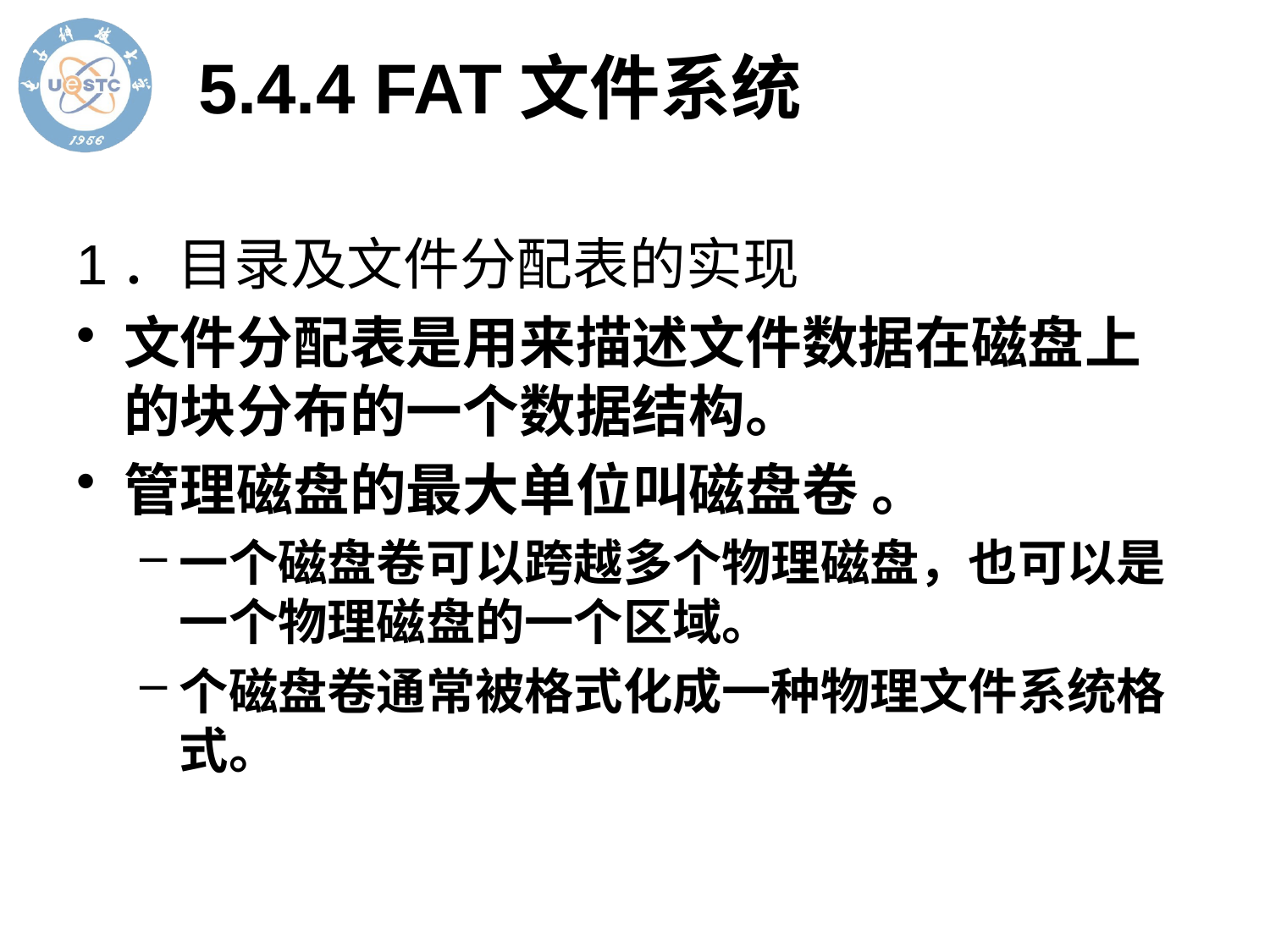

# 5.4.4 FAT文件系统
1．目录及文件分配表的实现
文件分配表是用来描述文件数据在磁盘上的块分布的一个数据结构。
管理磁盘的最大单位叫磁盘卷 。
一个磁盘卷可以跨越多个物理磁盘，也可以是一个物理磁盘的一个区域。
个磁盘卷通常被格式化成一种物理文件系统格式。